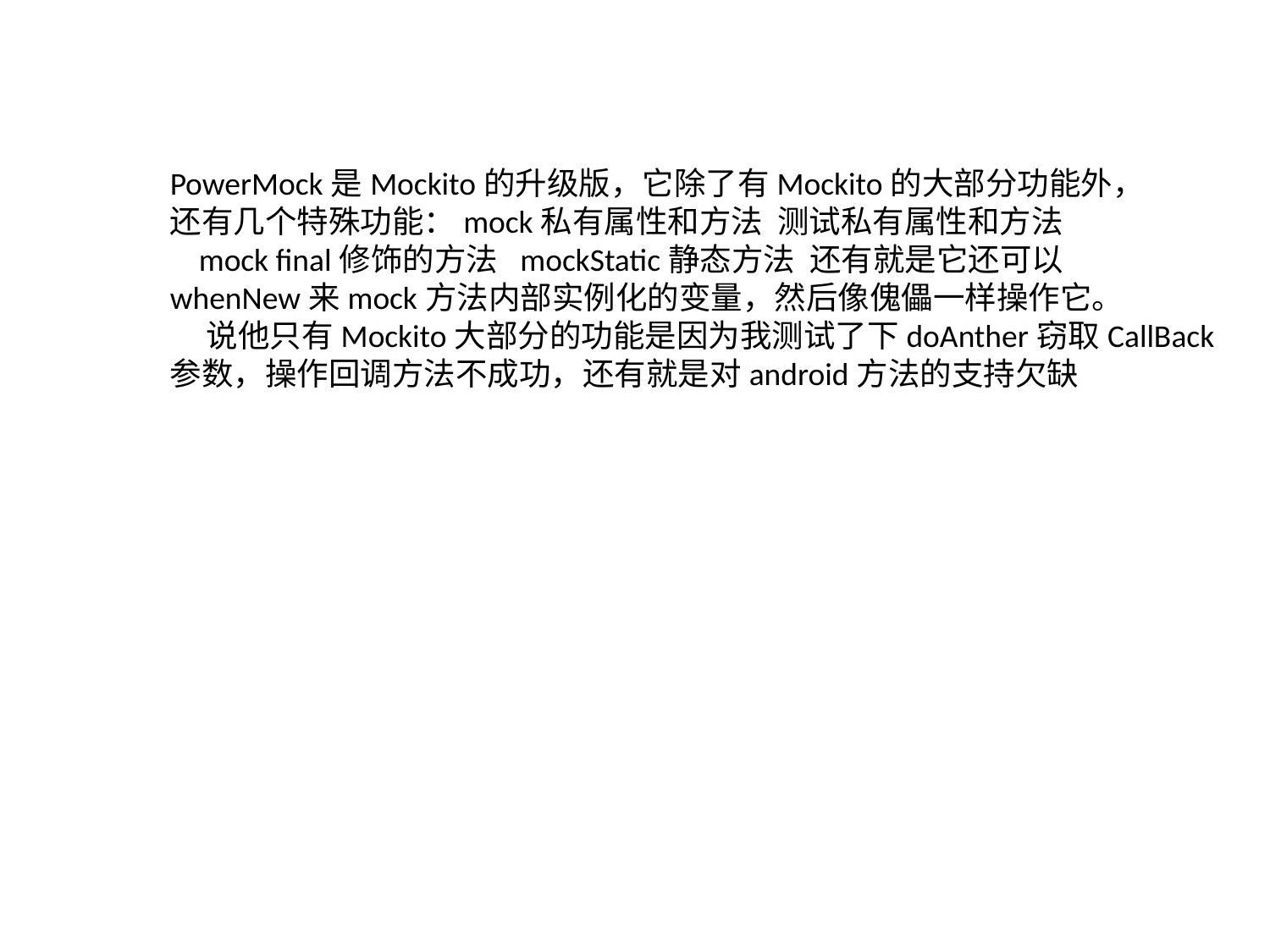

PowerMock是Mockito的升级版，它除了有Mockito的大部分功能外，
还有几个特殊功能：mock私有属性和方法  测试私有属性和方法
    mock final修饰的方法  mockStatic静态方法  还有就是它还可以
whenNew来mock方法内部实例化的变量，然后像傀儡一样操作它。
    说他只有Mockito大部分的功能是因为我测试了下doAnther窃取CallBack
参数，操作回调方法不成功，还有就是对android方法的支持欠缺